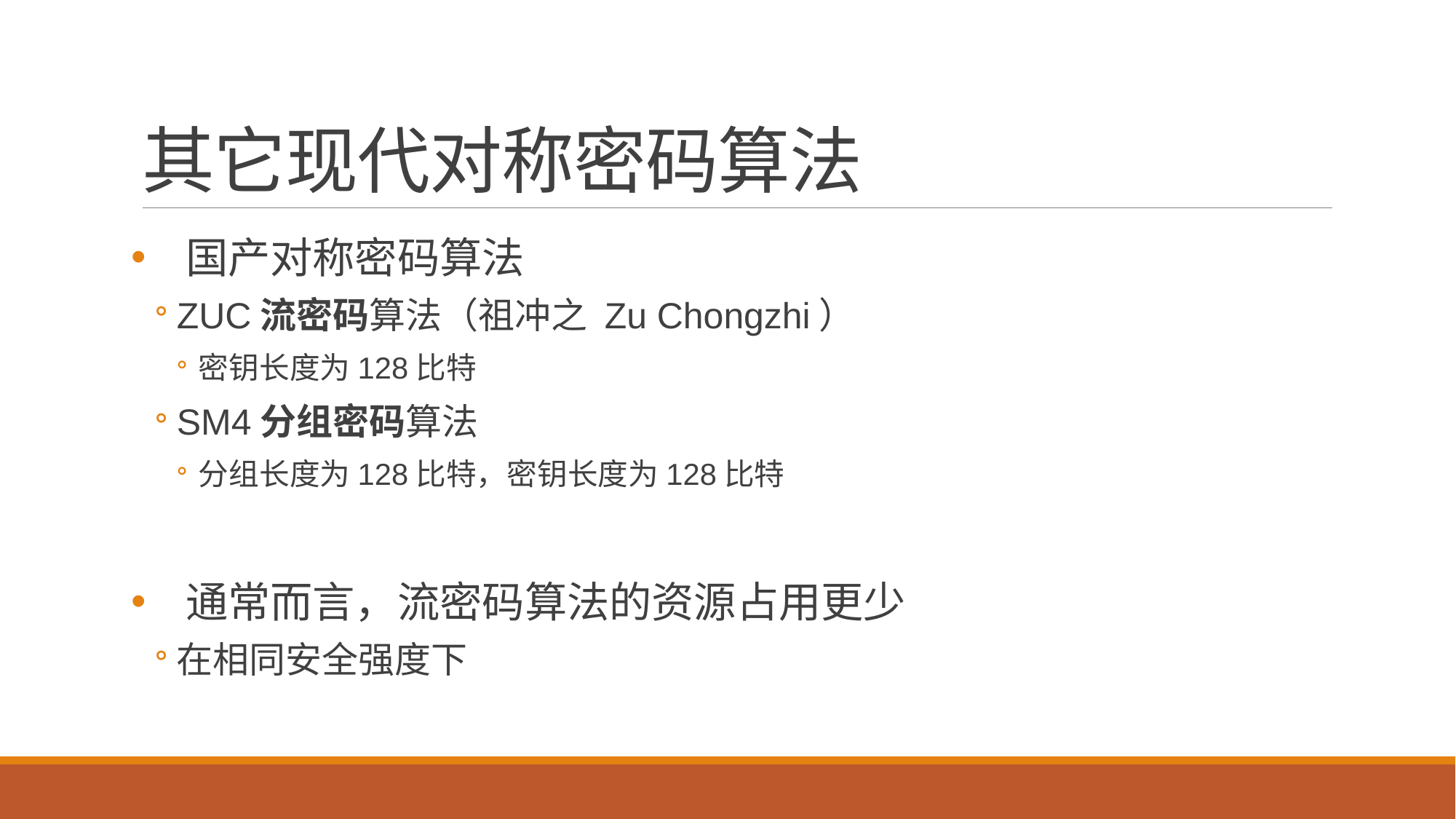

# 其它现代对称密码算法
国产对称密码算法
ZUC流密码算法（祖冲之 Zu Chongzhi）
密钥长度为128比特
SM4分组密码算法
分组长度为128比特，密钥长度为128比特

通常而言，流密码算法的资源占用更少
在相同安全强度下